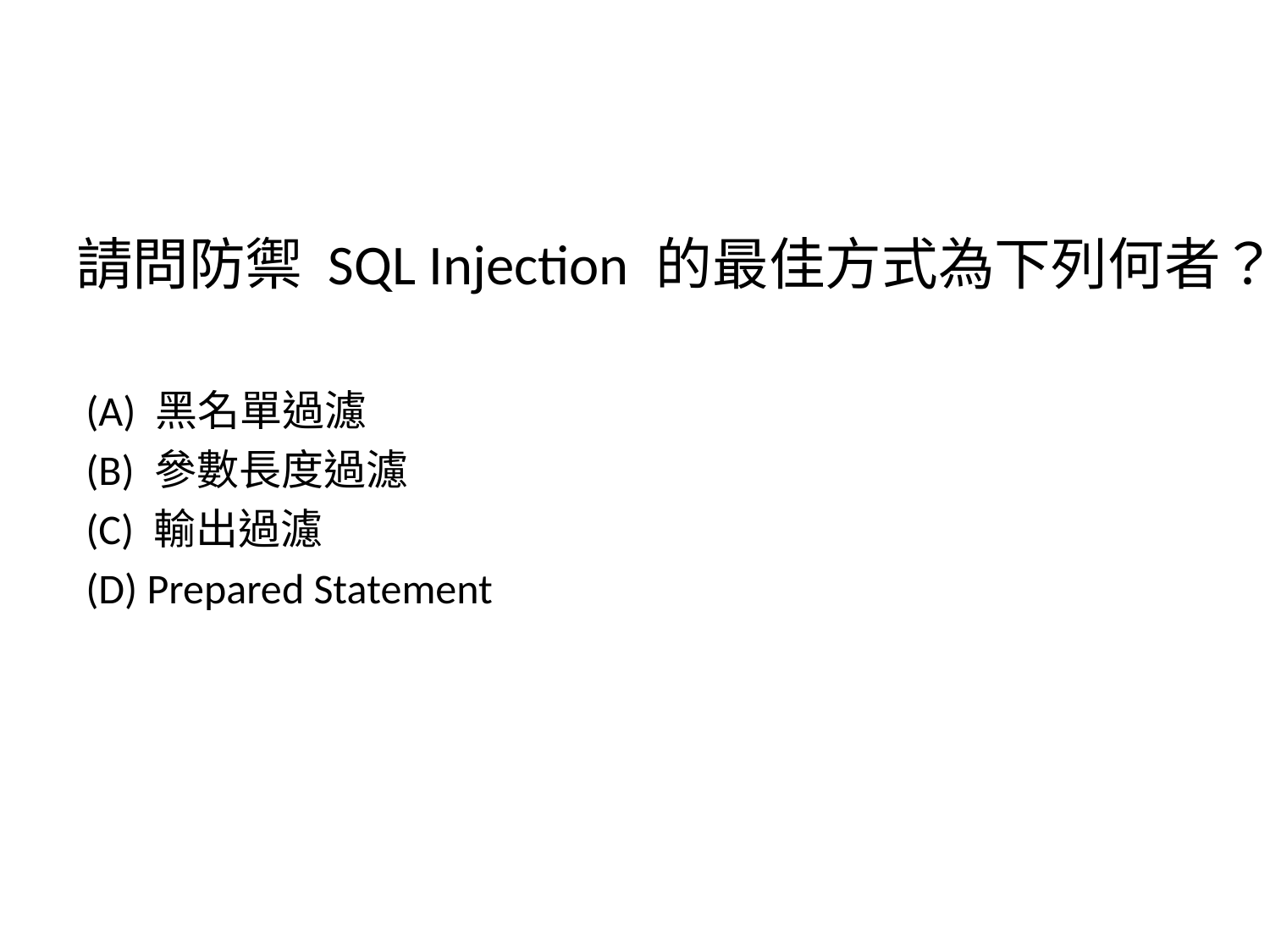

請問防禦 SQL Injection 的最佳方式為下列何者？

 (A) 黑名單過濾
 (B) 參數長度過濾
 (C) 輸出過濾
 (D) Prepared Statement